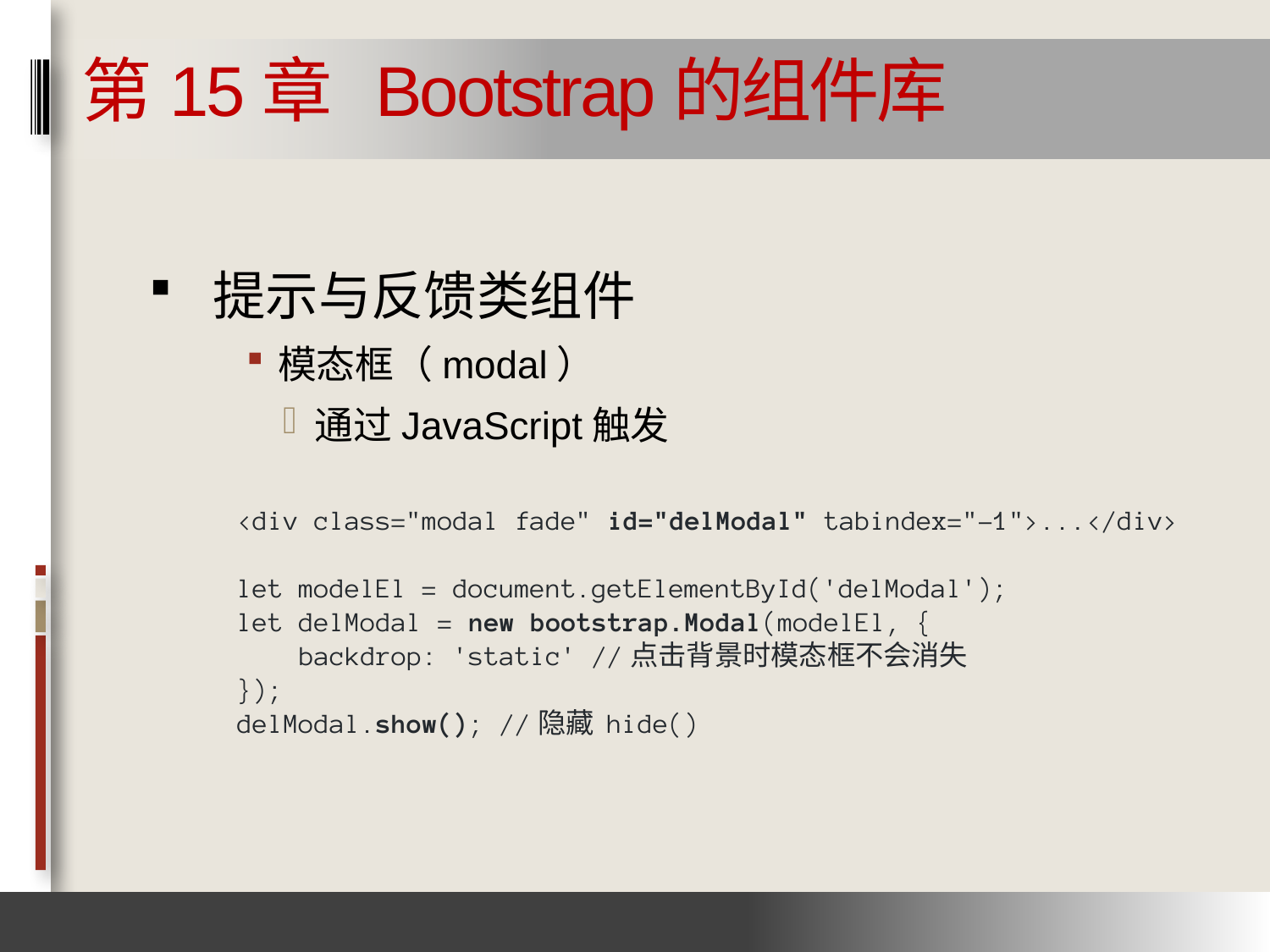

# 第15章  Bootstrap的组件库
提示与反馈类组件
模态框（modal）
通过JavaScript触发
<div class="modal fade" id="delModal" tabindex="-1">...</div>

let modelEl = document.getElementById('delModal');
let delModal = new bootstrap.Modal(modelEl, {
    backdrop: 'static' //点击背景时模态框不会消失
});
delModal.show(); //隐藏 hide()